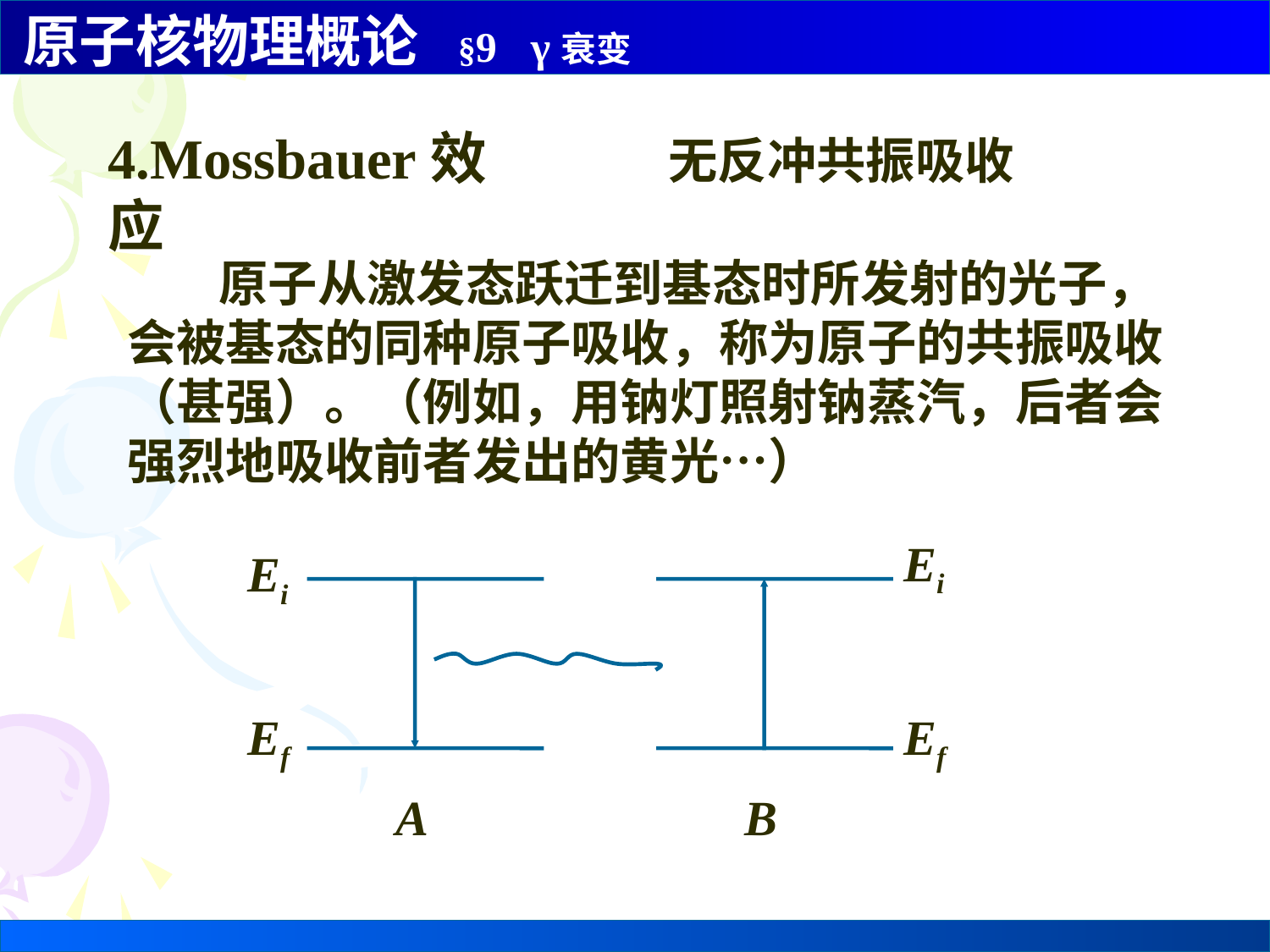

4.Mossbauer效应
无反冲共振吸收
　       原子从激发态跃迁到基态时所发射的光子，会被基态的同种原子吸收，称为原子的共振吸收（甚强）。（例如，用钠灯照射钠蒸汽，后者会强烈地吸收前者发出的黄光…）
Ei
Ei

Ef
Ef

A
B